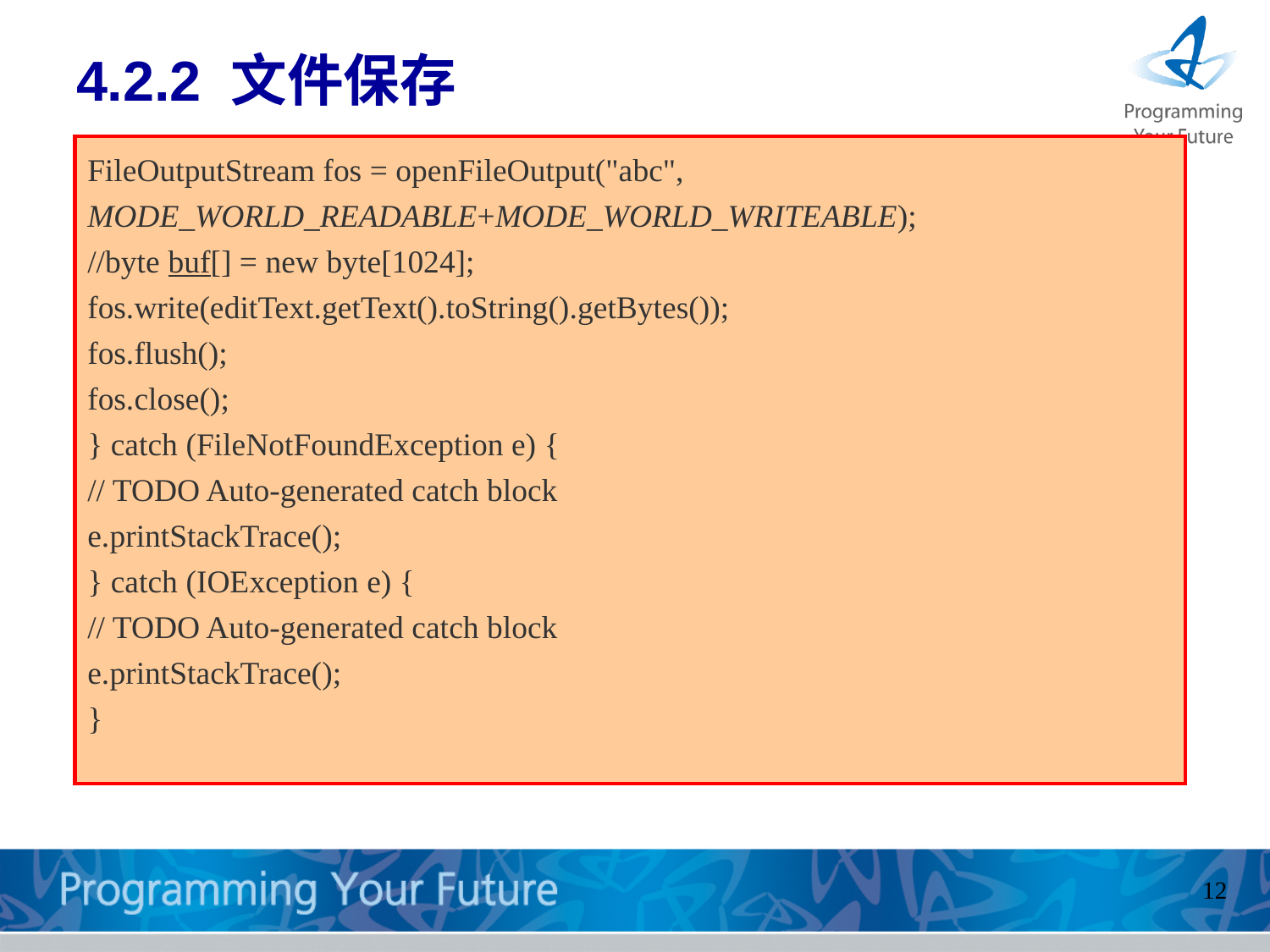

# 4.2.2 文件保存
FileOutputStream fos = openFileOutput("abc", MODE_WORLD_READABLE+MODE_WORLD_WRITEABLE);
//byte buf[] = new byte[1024];
fos.write(editText.getText().toString().getBytes());
fos.flush();
fos.close();
} catch (FileNotFoundException e) {
// TODO Auto-generated catch block
e.printStackTrace();
} catch (IOException e) {
// TODO Auto-generated catch block
e.printStackTrace();
}